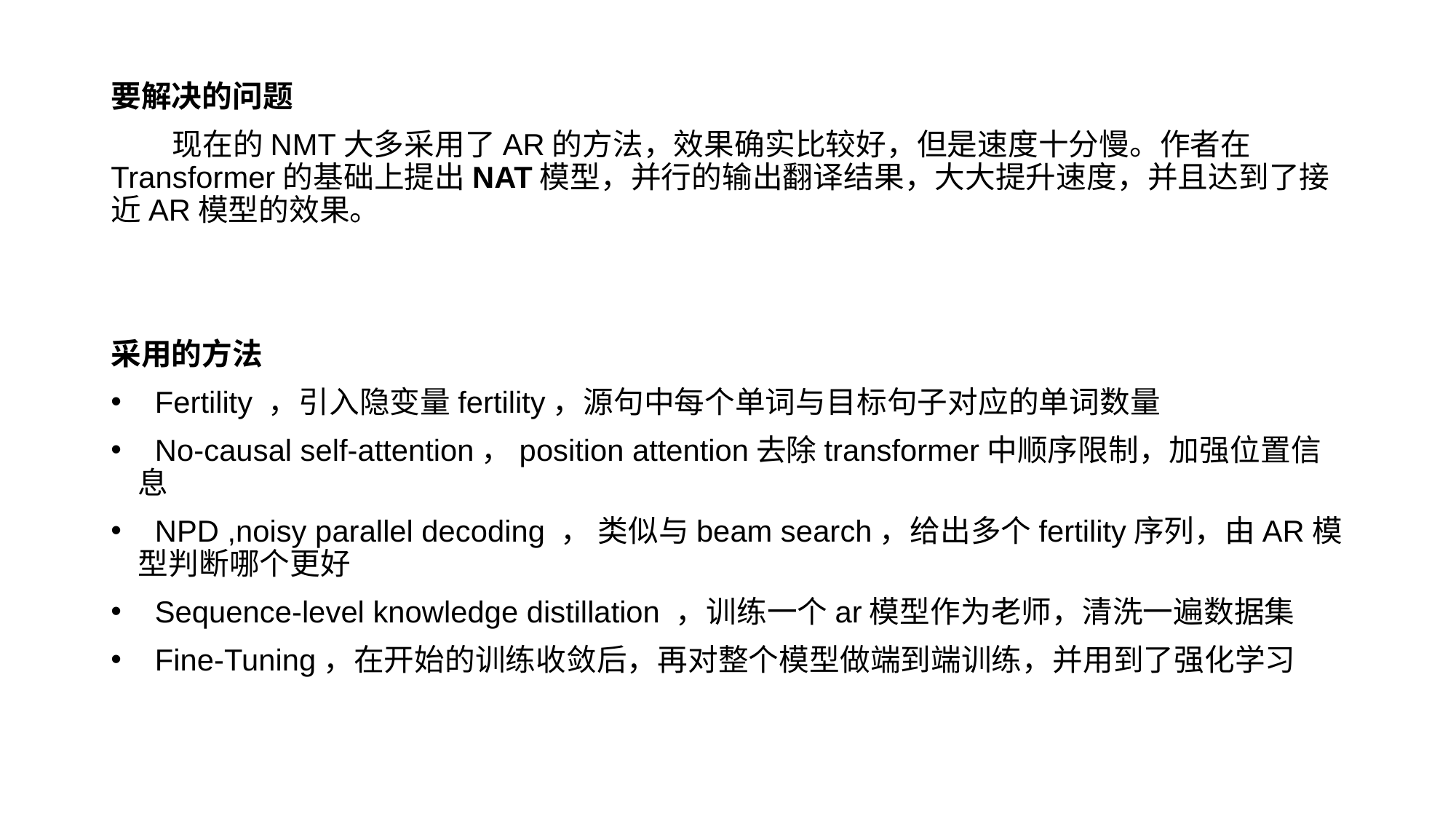

要解决的问题
        现在的NMT大多采用了AR的方法，效果确实比较好，但是速度十分慢。作者在Transformer的基础上提出NAT模型，并行的输出翻译结果，大大提升速度，并且达到了接近AR模型的效果。

采用的方法
  Fertility ，引入隐变量fertility，源句中每个单词与目标句子对应的单词数量
  No-causal self-attention，position attention去除transformer中顺序限制，加强位置信息
  NPD ,noisy parallel decoding ， 类似与beam search，给出多个fertility序列，由AR模型判断哪个更好
  Sequence-level knowledge distillation ，训练一个ar模型作为老师，清洗一遍数据集
  Fine-Tuning，在开始的训练收敛后，再对整个模型做端到端训练，并用到了强化学习